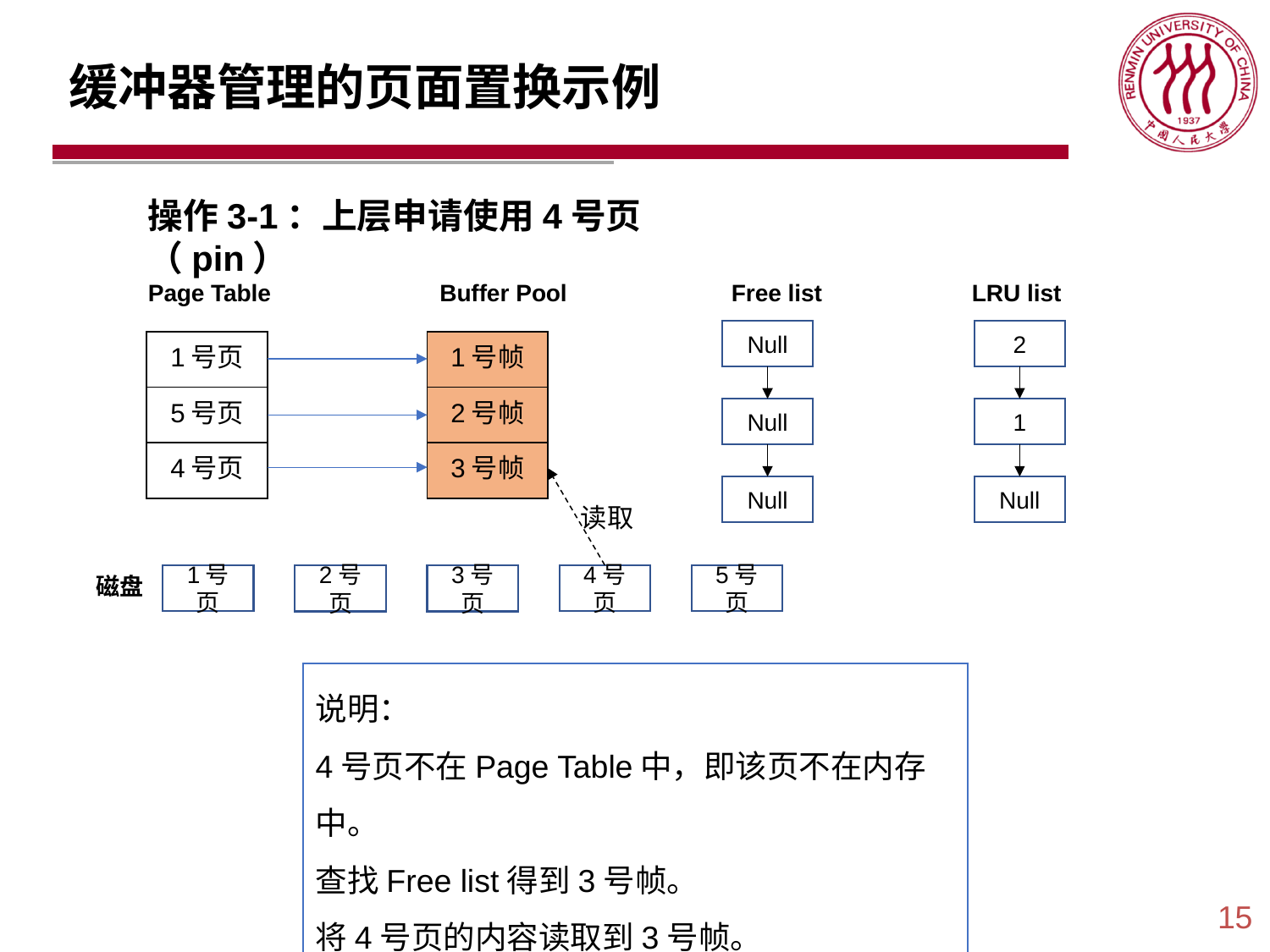

# 缓冲器管理的页面置换示例
操作3-1：上层申请使用4号页（pin）
LRU list
Page Table
Buffer Pool
Free list
Null
2
| 1号页 |
| --- |
| 5号页 |
| 4号页 |
| 1号帧 |
| --- |
| 2号帧 |
| 3号帧 |
Null
1
Null
Null
读取
磁盘
5号页
4号页
1号页
3号页
2号页

说明：
4号页不在Page Table中，即该页不在内存中。
查找Free list得到3号帧。
将4号页的内容读取到3号帧。